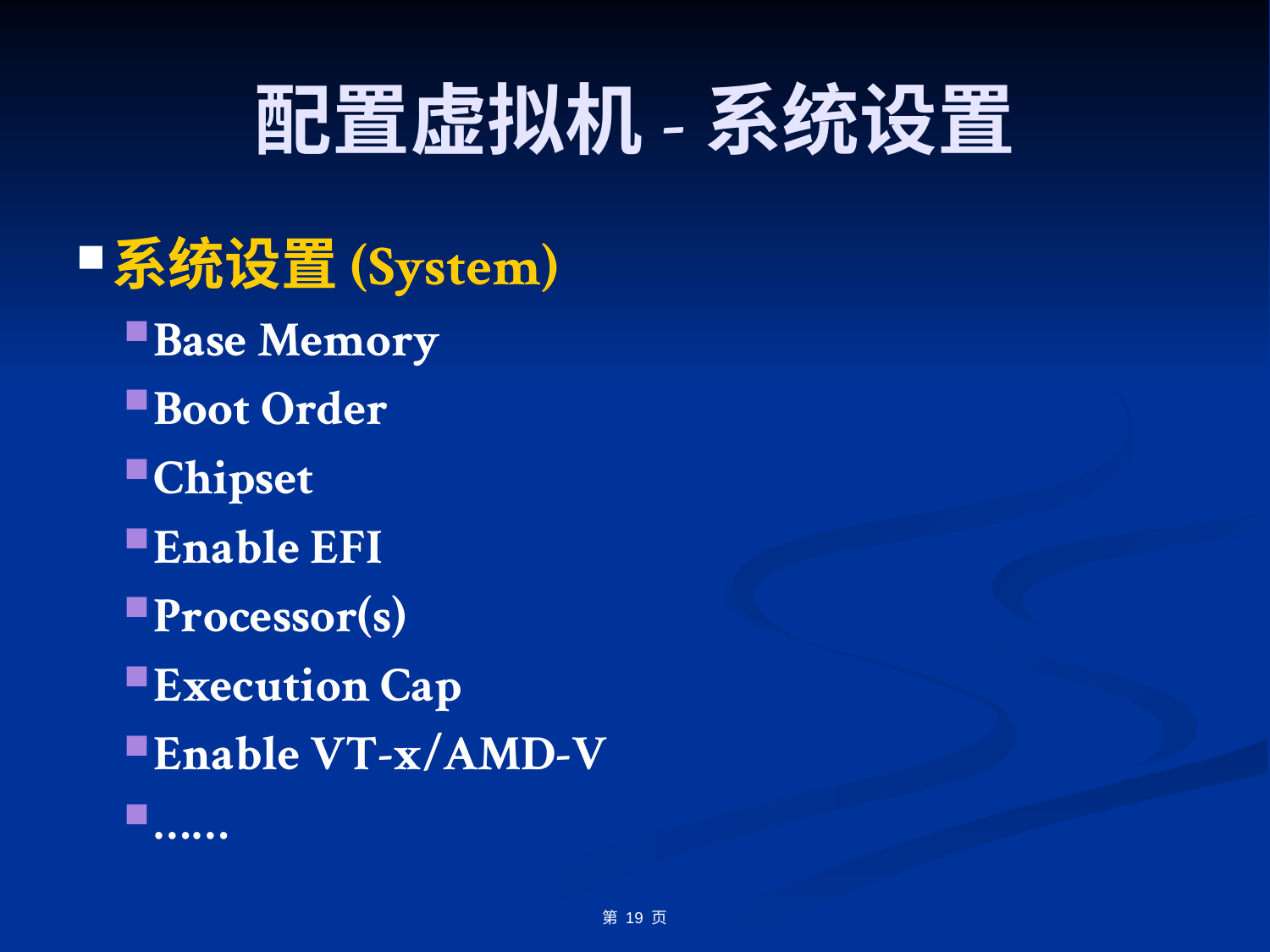

# 配置虚拟机-系统设置
系统设置(System)
Base Memory
Boot Order
Chipset
Enable EFI
Processor(s)
Execution Cap
Enable VT-x/AMD-V
……

第 19 页